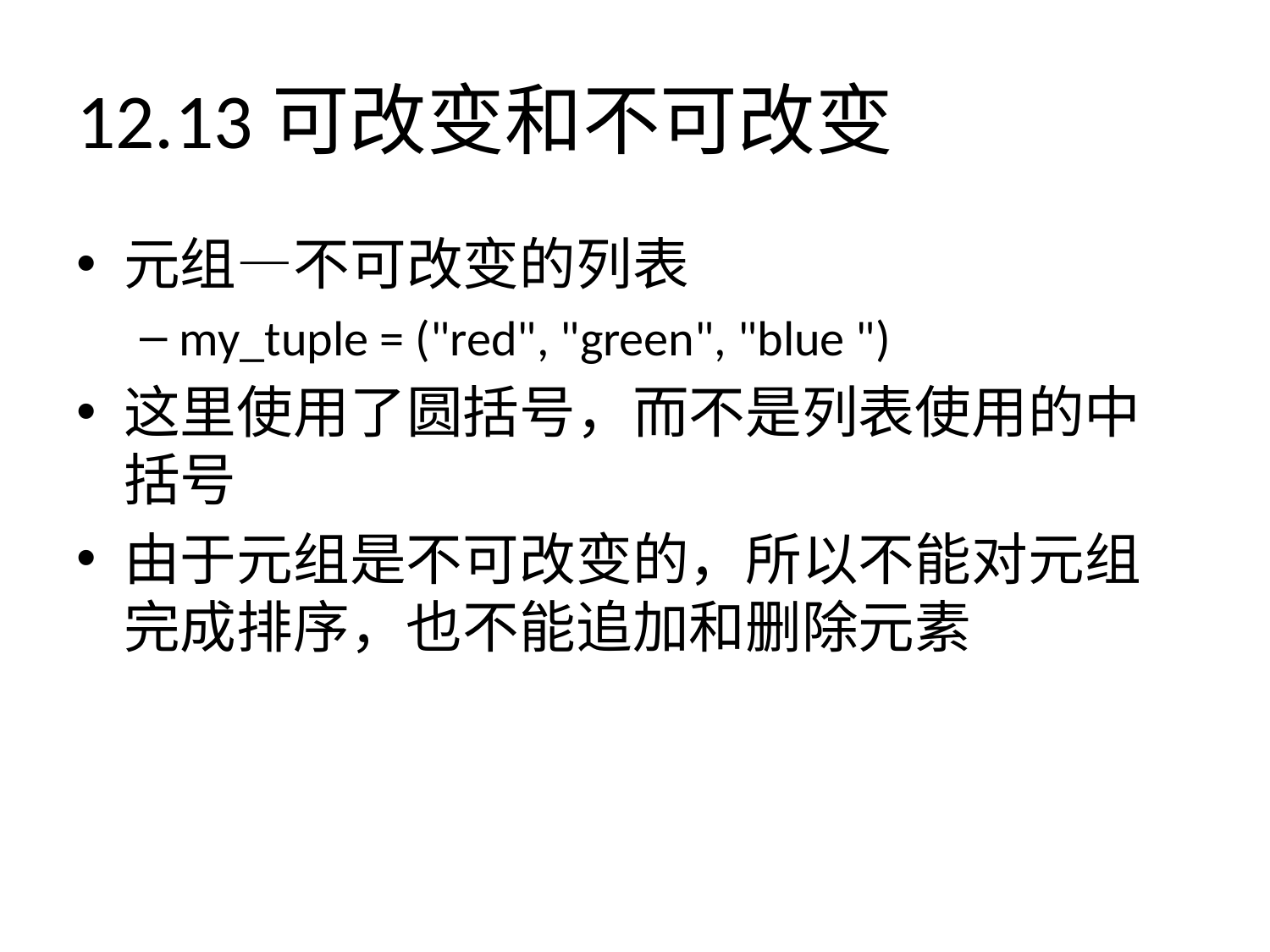

# 12.13可改变和不可改变
元组—不可改变的列表
my_tuple = ("red", "green", "blue ")
这里使用了圆括号，而不是列表使用的中括号
由于元组是不可改变的，所以不能对元组完成排序，也不能追加和删除元素